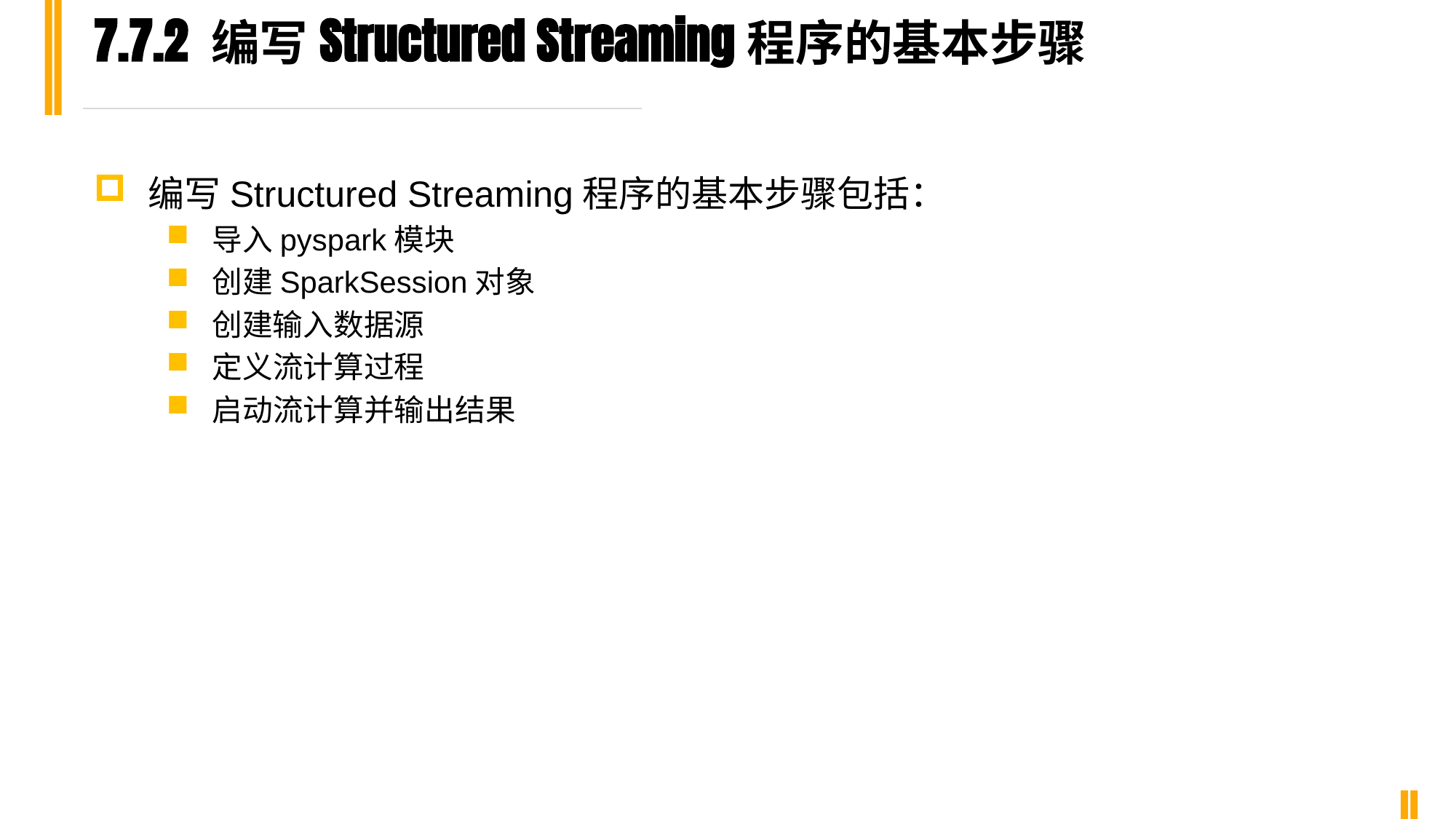

7.7.2 编写Structured Streaming程序的基本步骤

编写Structured Streaming程序的基本步骤包括：
导入pyspark模块
创建SparkSession对象
创建输入数据源
定义流计算过程
启动流计算并输出结果